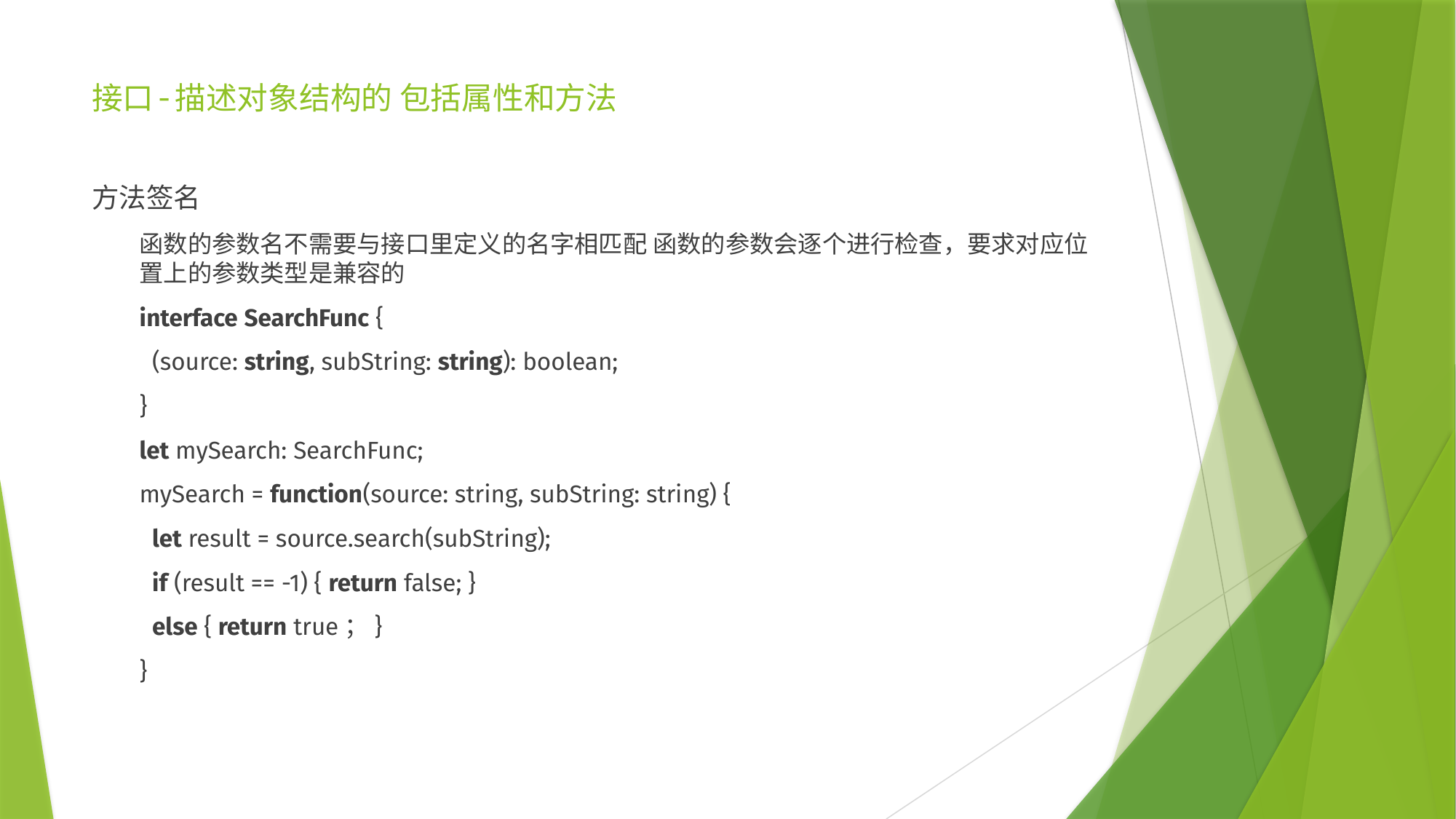

# 接口-描述对象结构的 包括属性和方法
方法签名
函数的参数名不需要与接口里定义的名字相匹配 函数的参数会逐个进行检查，要求对应位置上的参数类型是兼容的
interface SearchFunc {
  (source: string, subString: string): boolean;
}
let mySearch: SearchFunc;
mySearch = function(source: string, subString: string) {
  let result = source.search(subString);
  if (result == -1) { return false; }
  else { return true；}
}